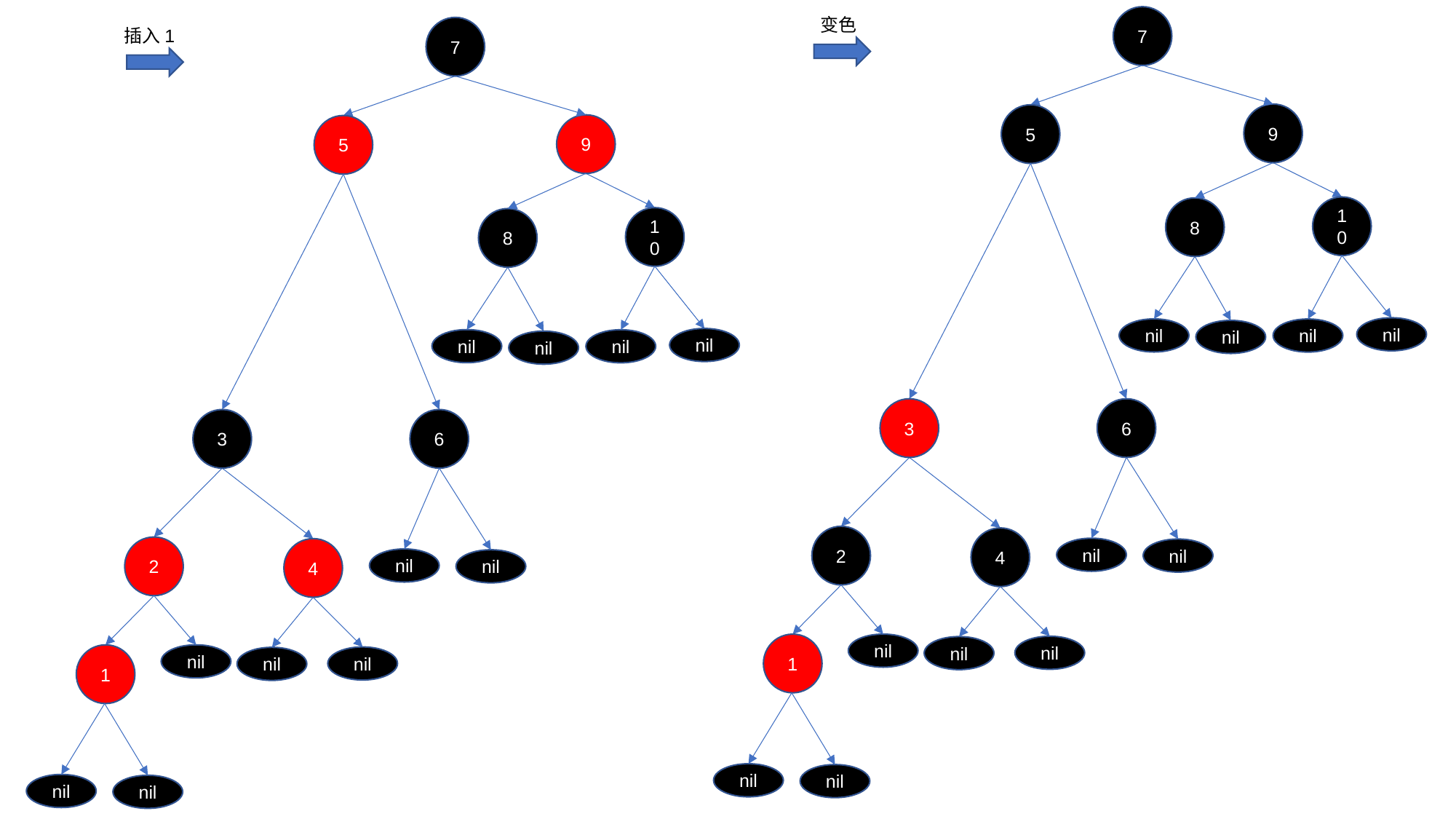

7
 变色
7
插入1

9
5
9
5
10
8
10
8
nil
nil
nil
nil
nil
nil
nil
nil
3
6
3
6
2
4
2
nil
4
nil
nil
nil
1
nil
nil
nil
1
nil
nil
nil
nil
nil
nil
nil